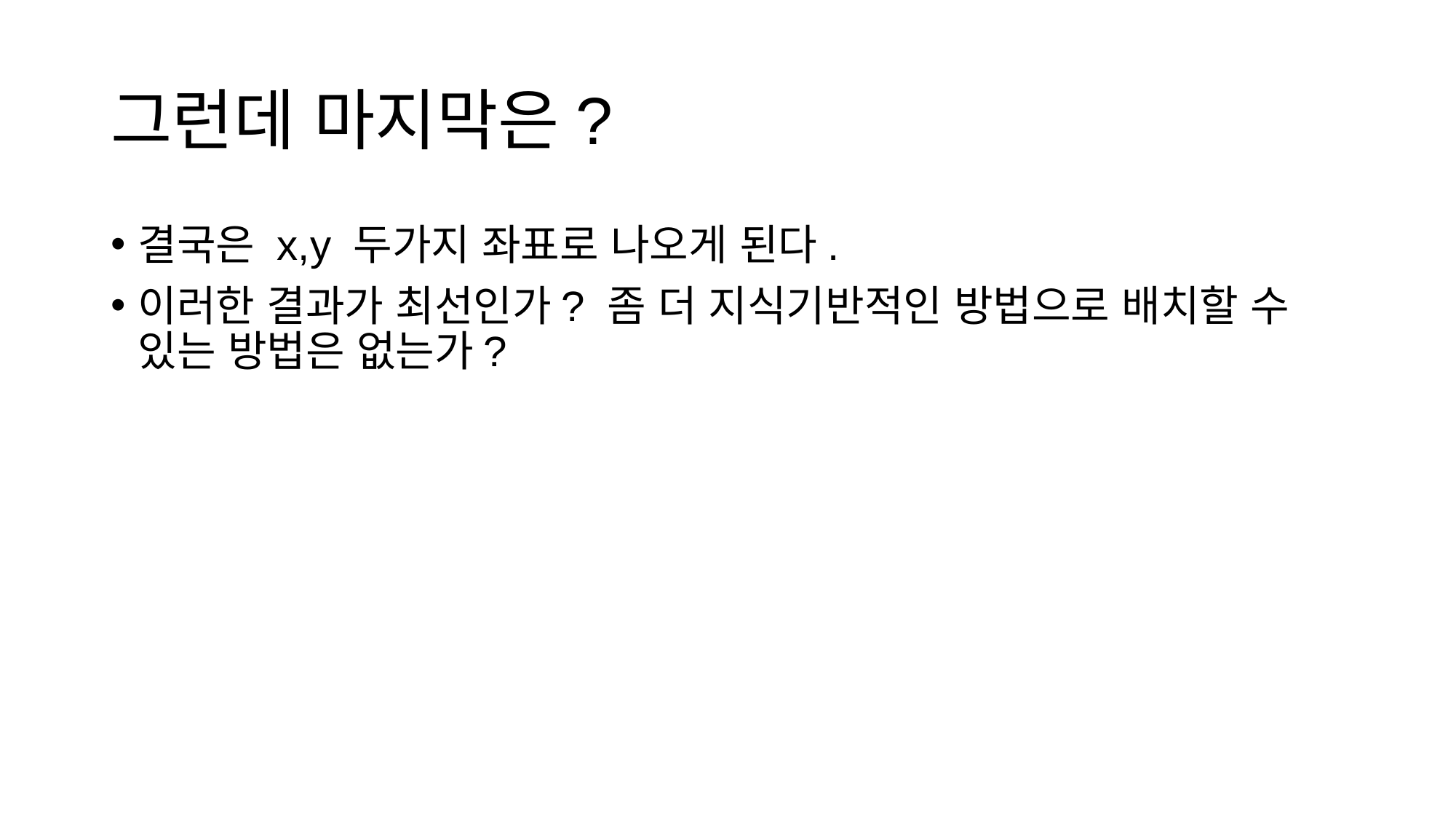

# 그런데 마지막은?
결국은 x,y 두가지 좌표로 나오게 된다.
이러한 결과가 최선인가? 좀 더 지식기반적인 방법으로 배치할 수 있는 방법은 없는가?